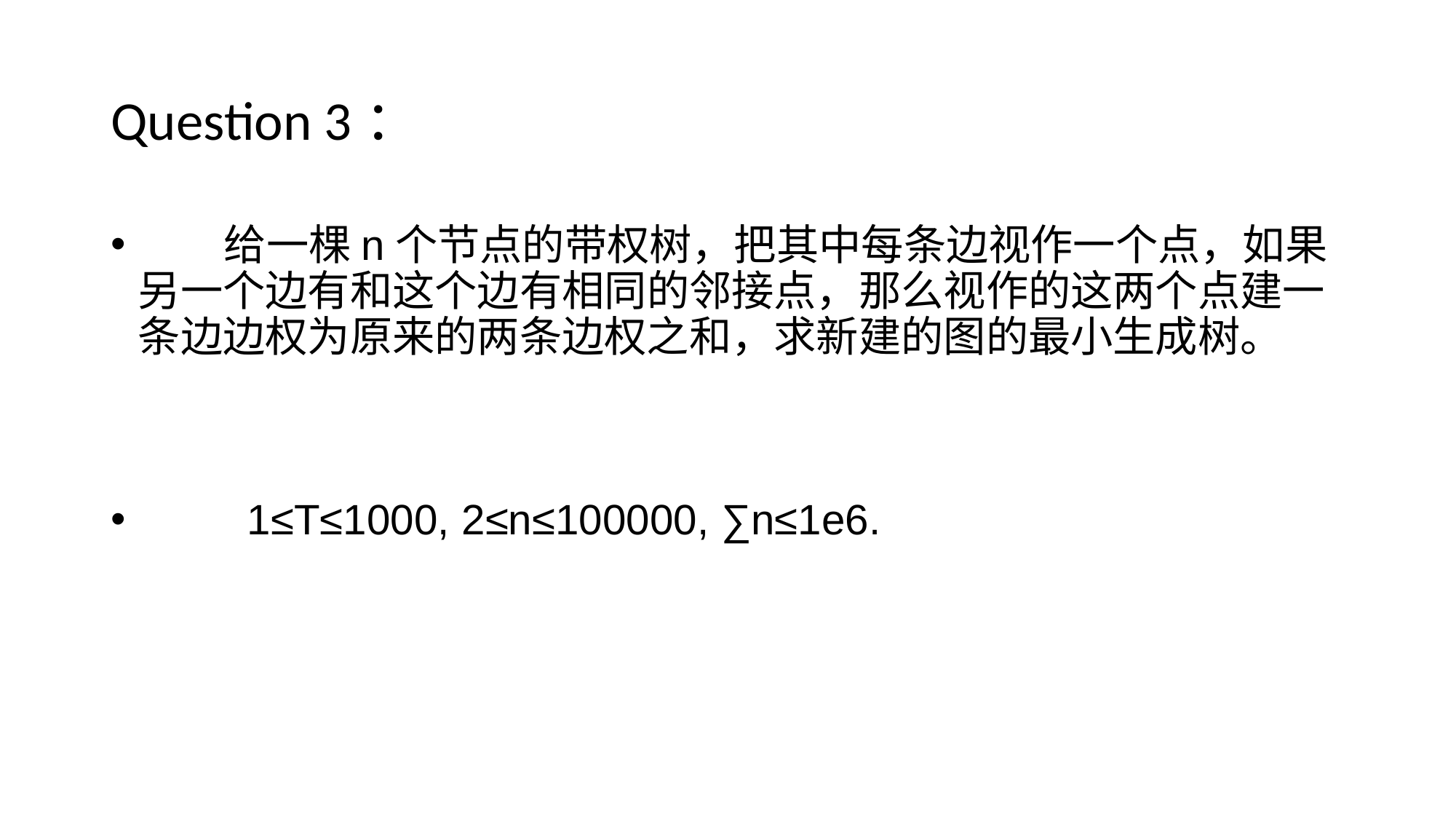

# Question 3：
        给一棵n个节点的带权树，把其中每条边视作一个点，如果另一个边有和这个边有相同的邻接点，那么视作的这两个点建一条边边权为原来的两条边权之和，求新建的图的最小生成树。

	1≤T≤1000, 2≤n≤100000, ∑n≤1e6.